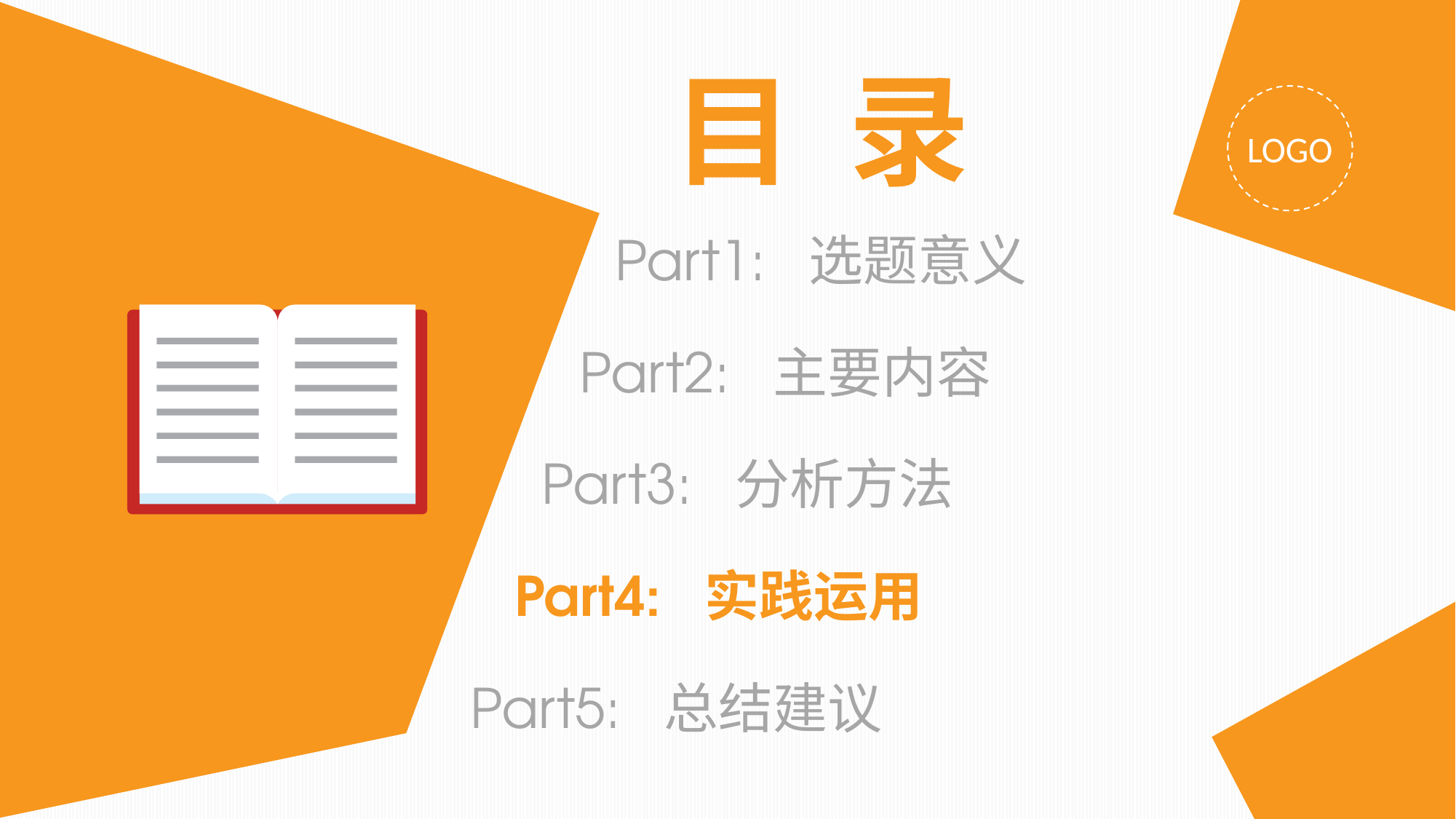

目  录

LOGO
Part1:  选题意义

Part2:  主要内容
Part3:  分析方法
Part4:  实践运用

Part5:  总结建议